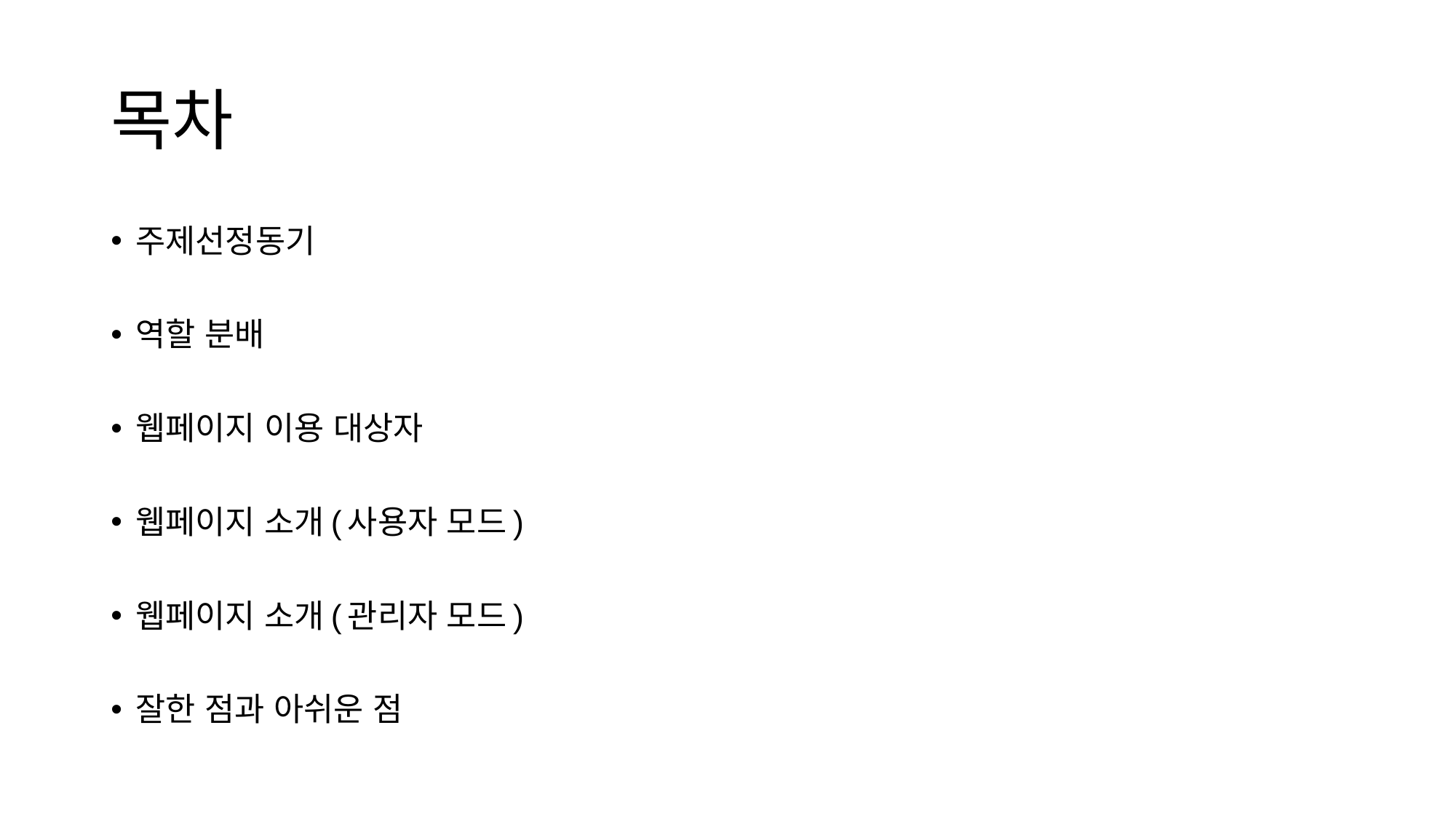

# 목차

주제선정동기

역할 분배

웹페이지 이용 대상자

웹페이지 소개(사용자 모드)

웹페이지 소개(관리자 모드)

잘한 점과 아쉬운 점